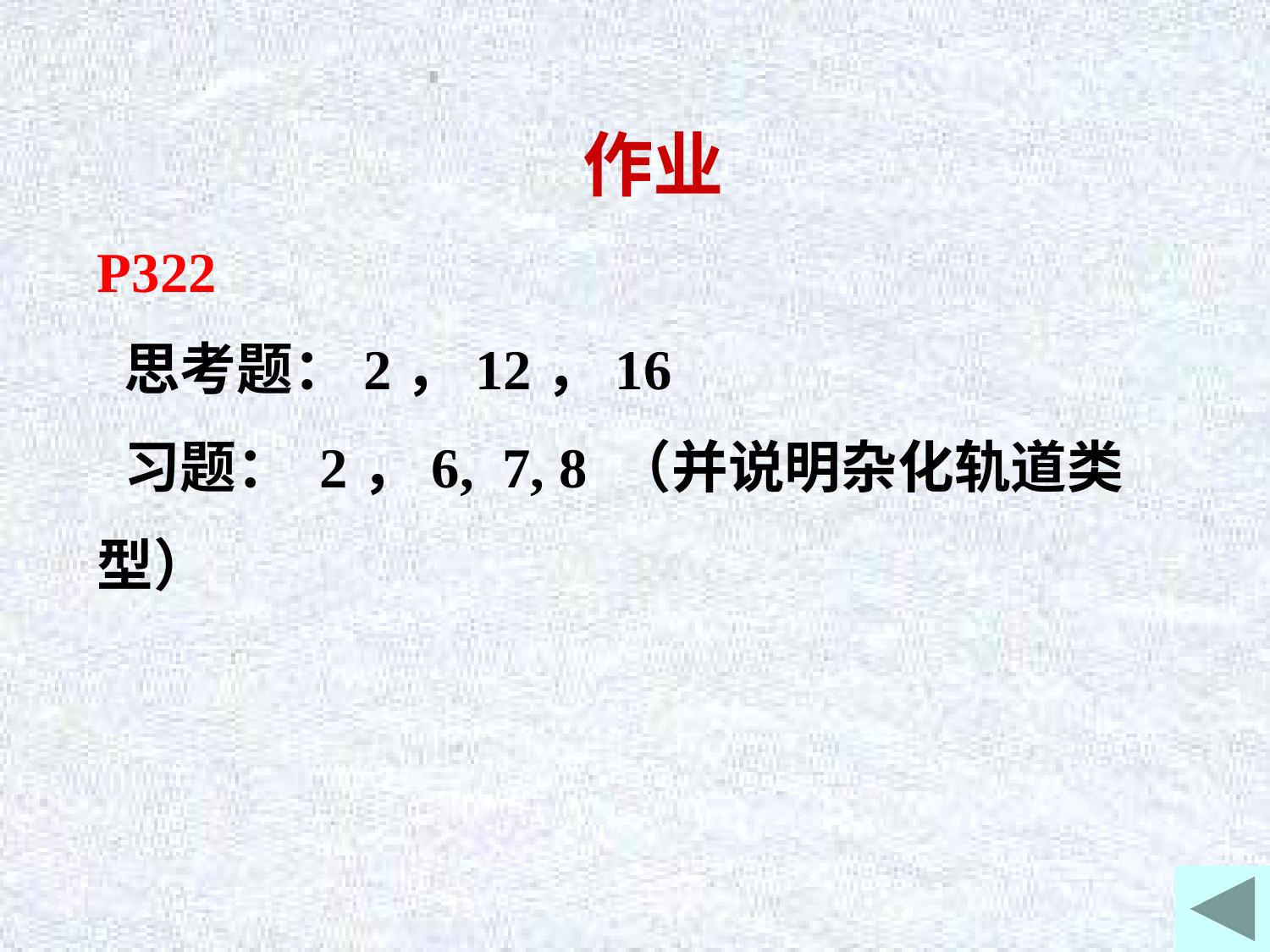

作业
P322
 思考题：2，12，16
 习题： 2，6,  7, 8 （并说明杂化轨道类型）